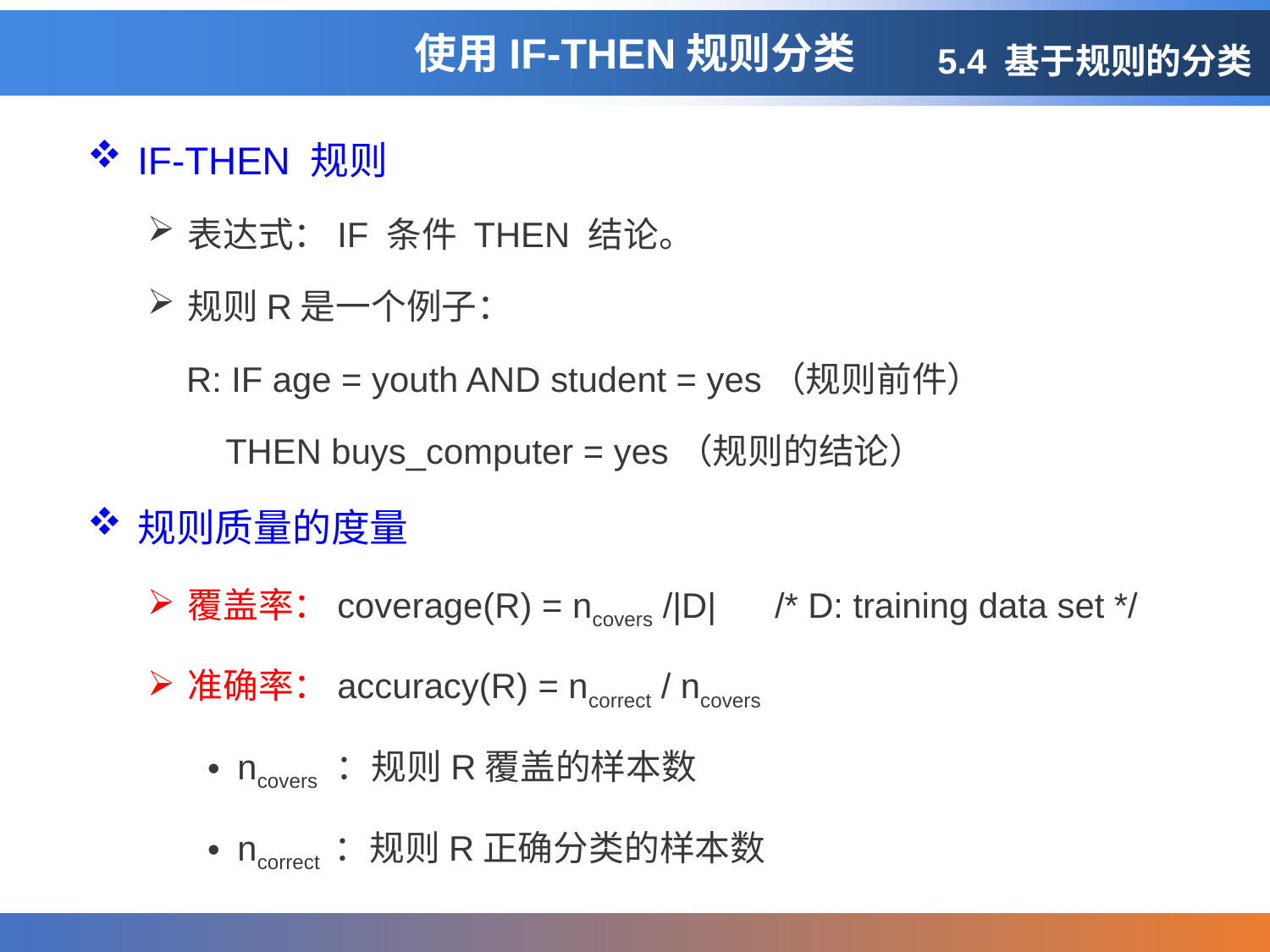

# 使用IF-THEN规则分类
5.4 基于规则的分类
IF-THEN 规则
表达式：IF 条件 THEN 结论。
规则R是一个例子：
    R: IF age = youth AND student = yes（规则前件）
        THEN buys_computer = yes（规则的结论）
规则质量的度量
覆盖率：coverage(R) = ncovers /|D|      /* D: training data set */
准确率：accuracy(R) = ncorrect / ncovers
ncovers ：规则R覆盖的样本数
ncorrect ：规则R正确分类的样本数